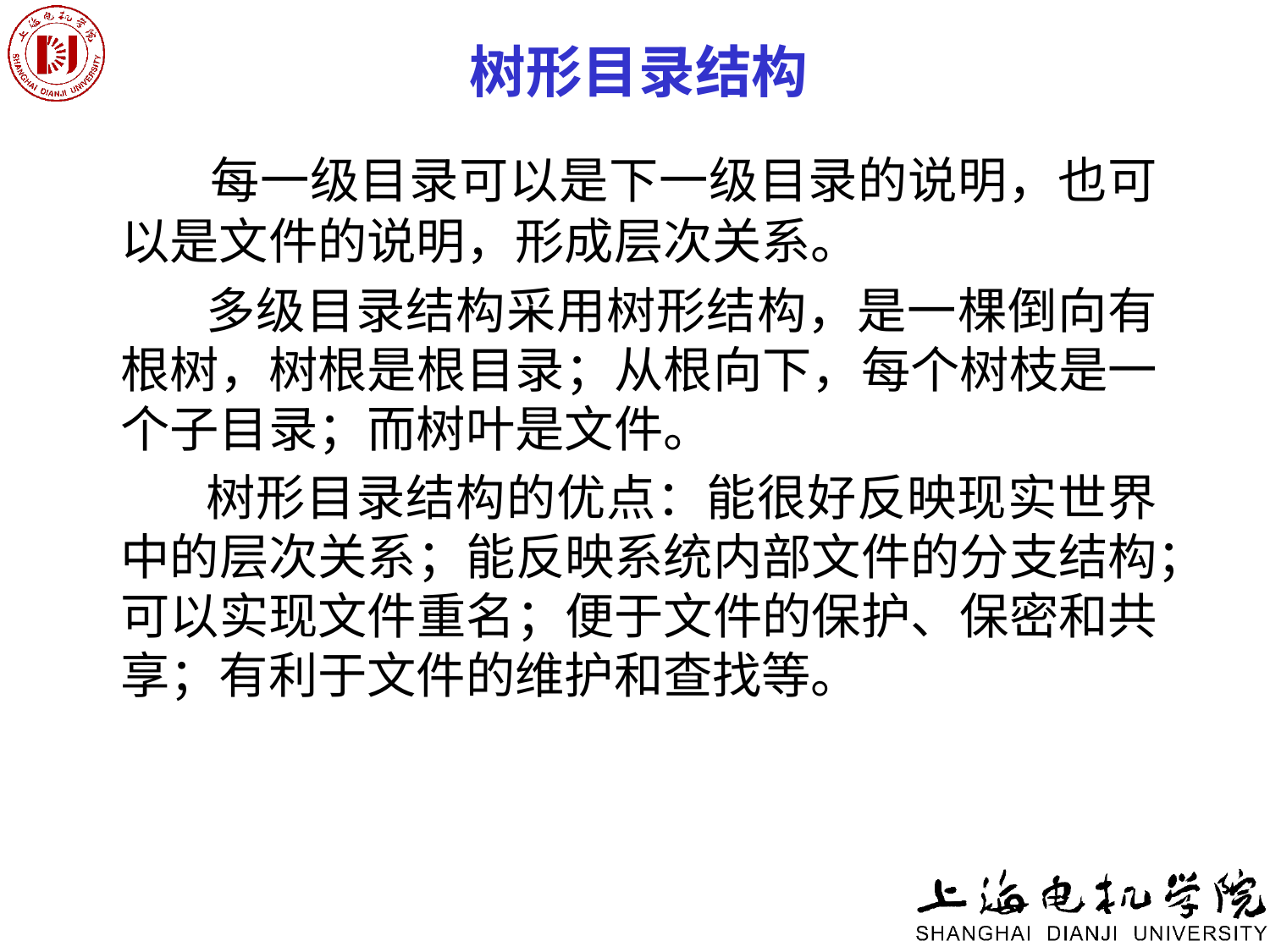

# 树形目录结构
  每一级目录可以是下一级目录的说明，也可以是文件的说明，形成层次关系。
  多级目录结构采用树形结构，是一棵倒向有根树，树根是根目录；从根向下，每个树枝是一个子目录；而树叶是文件。
  树形目录结构的优点：能很好反映现实世界中的层次关系；能反映系统内部文件的分支结构；可以实现文件重名；便于文件的保护、保密和共享；有利于文件的维护和查找等。